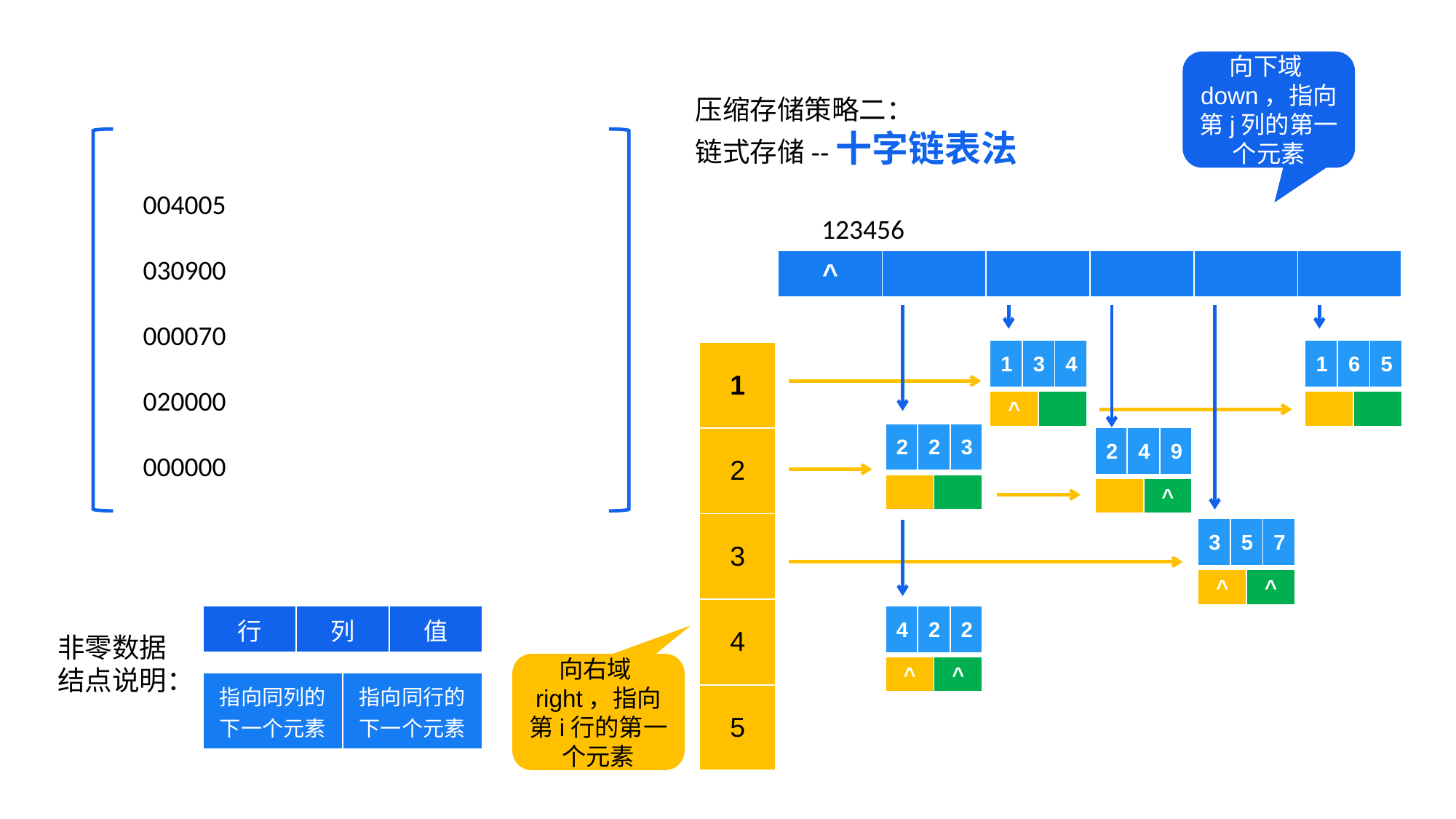

向下域down，指向第j列的第一个元素
压缩存储策略二：
链式存储--十字链表法

004005
030900
000070
020000
000000
123456
| ^ |  |  |  |  |  |
| --- | --- | --- | --- | --- | --- |
| 1 | 3 | 4 |
| --- | --- | --- |
| 1 | 6 | 5 |
| --- | --- | --- |
| 1 |
| --- |
| 2 |
| 3 |
| 4 |
| 5 |
| ^ |  |
| --- | --- |
|  |  |
| --- | --- |
| 2 | 2 | 3 |
| --- | --- | --- |
| 2 | 4 | 9 |
| --- | --- | --- |
|  |  |
| --- | --- |
|  | ^ |
| --- | --- |
| 3 | 5 | 7 |
| --- | --- | --- |
| ^ | ^ |
| --- | --- |
| 行 | 列 | 值 |
| --- | --- | --- |
| 4 | 2 | 2 |
| --- | --- | --- |
非零数据
结点说明：
向右域right，指向第i行的第一个元素
| ^ | ^ |
| --- | --- |
| 指向同列的下一个元素 | 指向同行的下一个元素 |
| --- | --- |